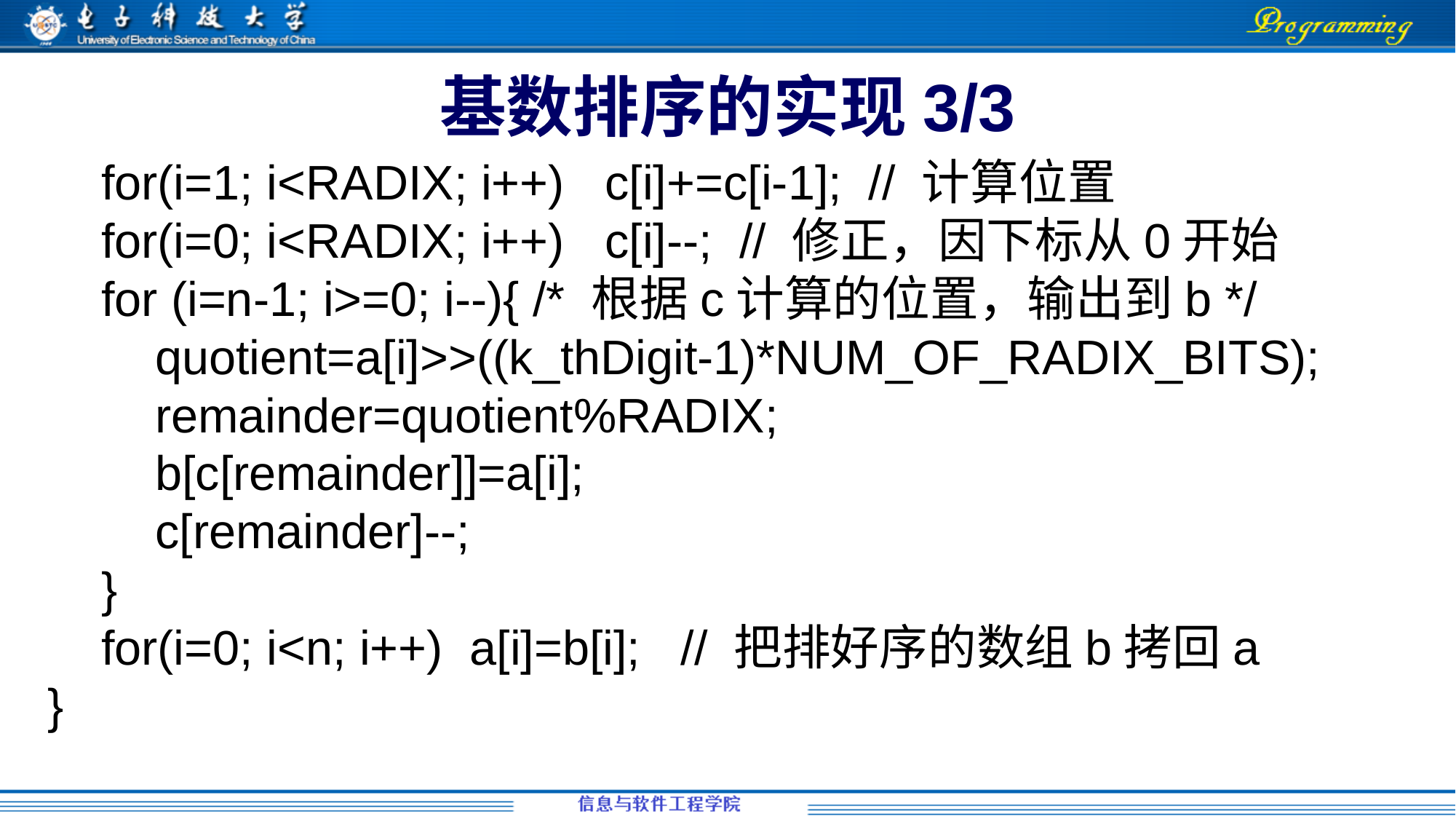

# 基数排序的实现3/3
    for(i=1; i<RADIX; i++)   c[i]+=c[i-1];  // 计算位置
    for(i=0; i<RADIX; i++)   c[i]--;  // 修正，因下标从0开始
    for (i=n-1; i>=0; i--){ /* 根据c计算的位置，输出到b */
        quotient=a[i]>>((k_thDigit-1)*NUM_OF_RADIX_BITS);
        remainder=quotient%RADIX;
        b[c[remainder]]=a[i];
        c[remainder]--;
    }
    for(i=0; i<n; i++)  a[i]=b[i];   // 把排好序的数组b拷回a
}